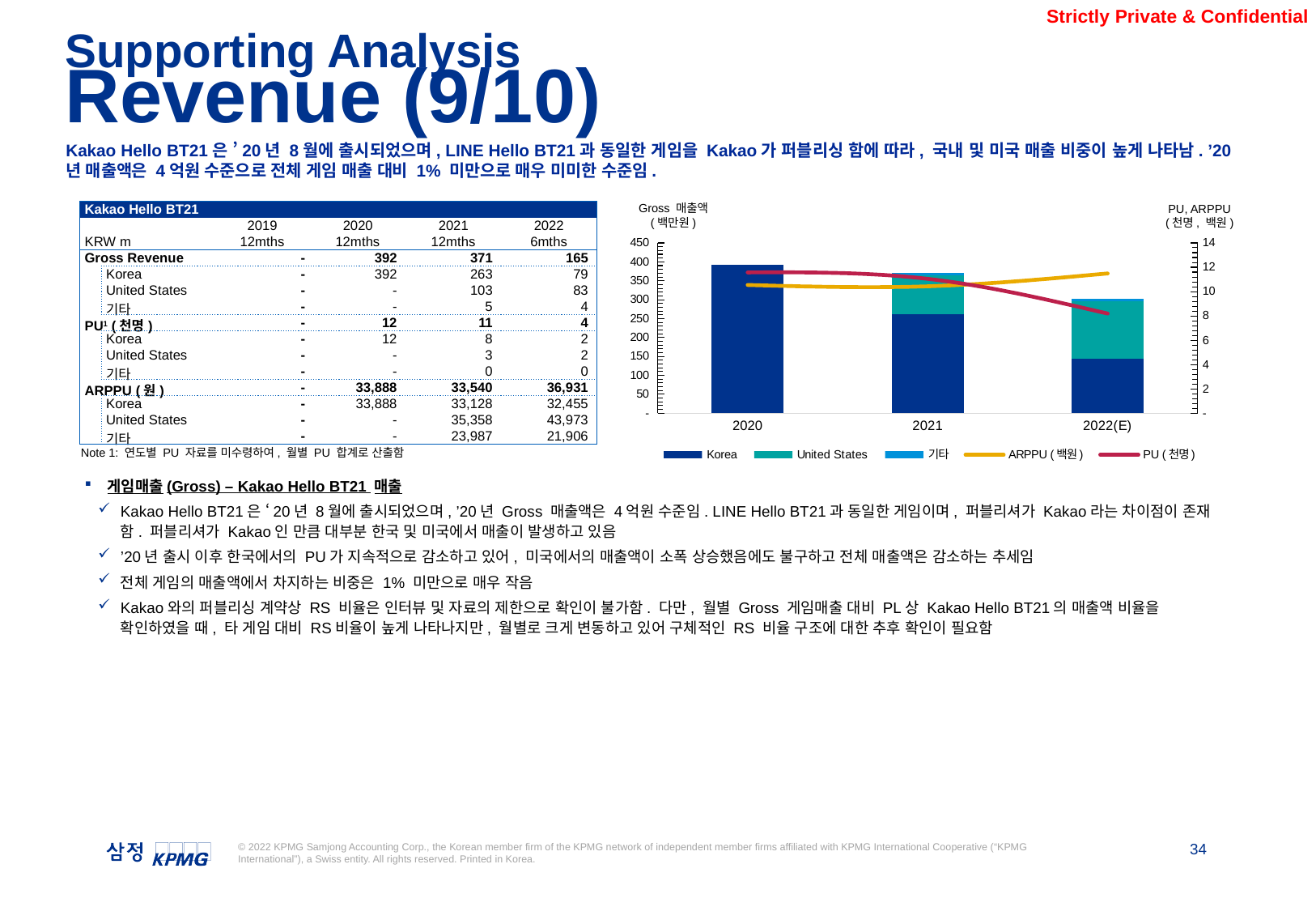

Supporting Analysis
Revenue (9/10)
Kakao Hello BT21은 ’20년 8월에 출시되었으며, LINE Hello BT21과 동일한 게임을 Kakao가 퍼블리싱 함에 따라, 국내 및 미국 매출 비중이 높게 나타남. ’20년 매출액은 4억원 수준으로 전체 게임 매출 대비 1% 미만으로 매우 미미한 수준임.
Gross 매출액 (백만원)
| Kakao Hello BT21 |  |  |  |  |  |  |
| --- | --- | --- | --- | --- | --- | --- |
|  |  |  | 2019 | 2020 | 2021 | 2022 |
| KRW m |  |  | 12mths | 12mths | 12mths | 6mths |
| Gross Revenue |  |  | - | 392 | 371 | 165 |
|  | Korea |  | - | 392 | 263 | 79 |
|  | United States |  | - | - | 103 | 83 |
|  | 기타 |  | - | - | 5 | 4 |
| PU1 (천명) |  |  | - | 12 | 11 | 4 |
|  | Korea |  | - | 12 | 8 | 2 |
|  | United States |  | - | - | 3 | 2 |
|  | 기타 |  | - | - | 0 | 0 |
| ARPPU (원) |  |  | - | 33,888 | 33,540 | 36,931 |
|  | Korea |  | - | 33,888 | 33,128 | 32,455 |
|  | United States |  | - | - | 35,358 | 43,973 |
|  | 기타 |  | - | - | 23,987 | 21,906 |
PU, ARPPU
(천명, 백원)

### Chart

| Category | Korea | United States | 기타 | ARPPU (백원) | PU (천명) |
|---|---|---|---|---|---|
| 2020 | 392.22192613339996 | 0.0 | 0.0 | 338.8819130235009 | 11.574000000000002 |
| 2021 | 262.6408531335 | 102.8213578541 | 5.0853391679000595 | 335.3978549561008 | 11.047999999999998 |
| 2022(E) | 144.30446152636853 | 151.8003452478277 | 6.429191050109181 | 369.3052240067175 | 8.191977209041658 |
Note 1: 연도별 PU 자료를 미수령하여, 월별 PU 합계로 산출함
게임매출(Gross) – Kakao Hello BT21 매출
Kakao Hello BT21은 ‘20년 8월에 출시되었으며, ’20년 Gross 매출액은 4억원 수준임. LINE Hello BT21과 동일한 게임이며, 퍼블리셔가 Kakao라는 차이점이 존재함. 퍼블리셔가 Kakao인 만큼 대부분 한국 및 미국에서 매출이 발생하고 있음
’20년 출시 이후 한국에서의 PU가 지속적으로 감소하고 있어, 미국에서의 매출액이 소폭 상승했음에도 불구하고 전체 매출액은 감소하는 추세임
전체 게임의 매출액에서 차지하는 비중은 1% 미만으로 매우 작음
Kakao와의 퍼블리싱 계약상 RS 비율은 인터뷰 및 자료의 제한으로 확인이 불가함. 다만, 월별 Gross 게임매출 대비 PL상 Kakao Hello BT21의 매출액 비율을 확인하였을 때, 타 게임 대비 RS비율이 높게 나타나지만, 월별로 크게 변동하고 있어 구체적인 RS 비율 구조에 대한 추후 확인이 필요함